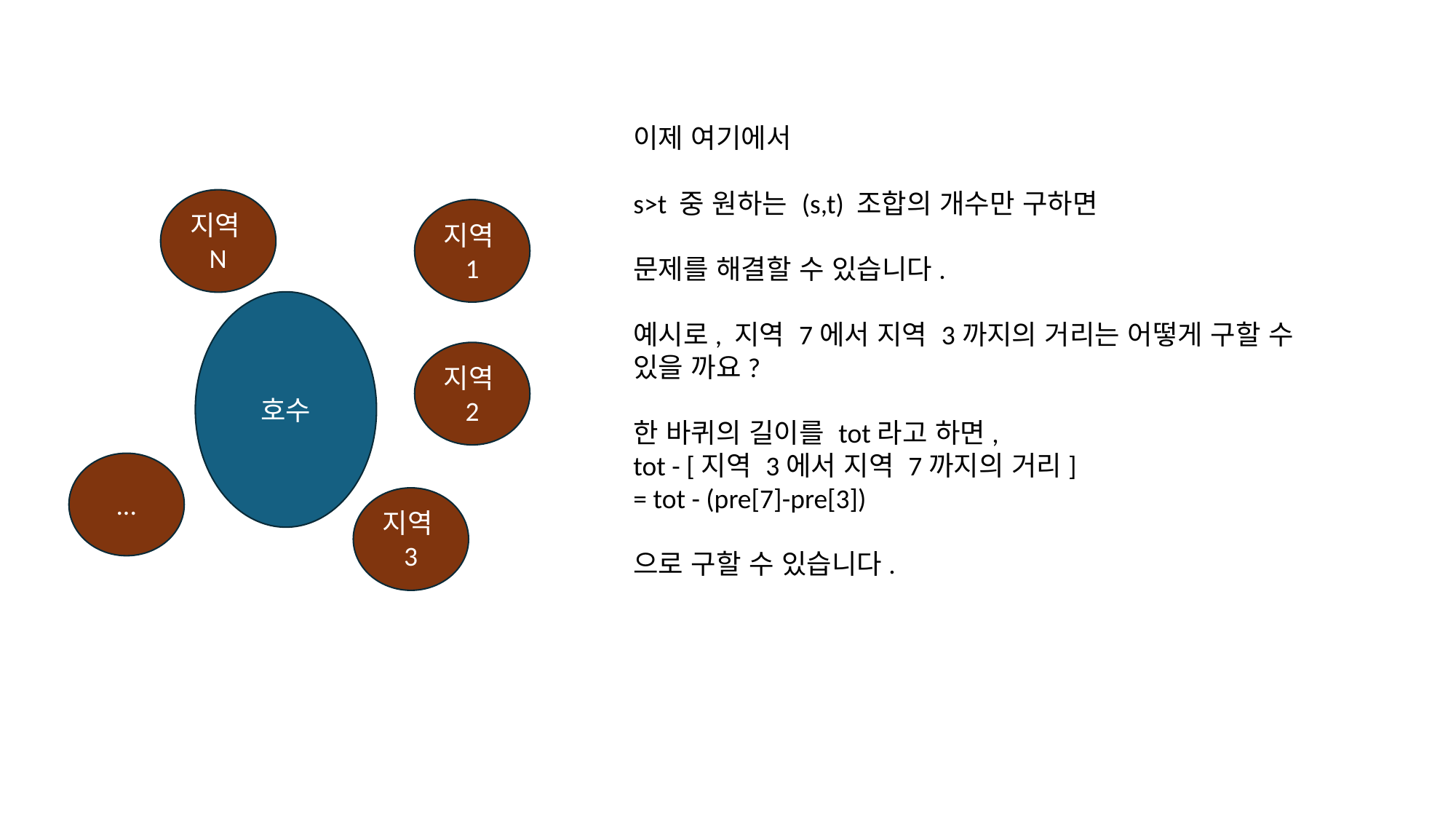

이제 여기에서

s>t 중 원하는 (s,t) 조합의 개수만 구하면

문제를 해결할 수 있습니다.

예시로, 지역 7에서 지역 3까지의 거리는 어떻게 구할 수 있을 까요?

한 바퀴의 길이를 tot라고 하면,
tot - [지역 3에서 지역 7까지의 거리]
= tot - (pre[7]-pre[3])

으로 구할 수 있습니다.
지역N
지역1
호수
지역2
...
지역3